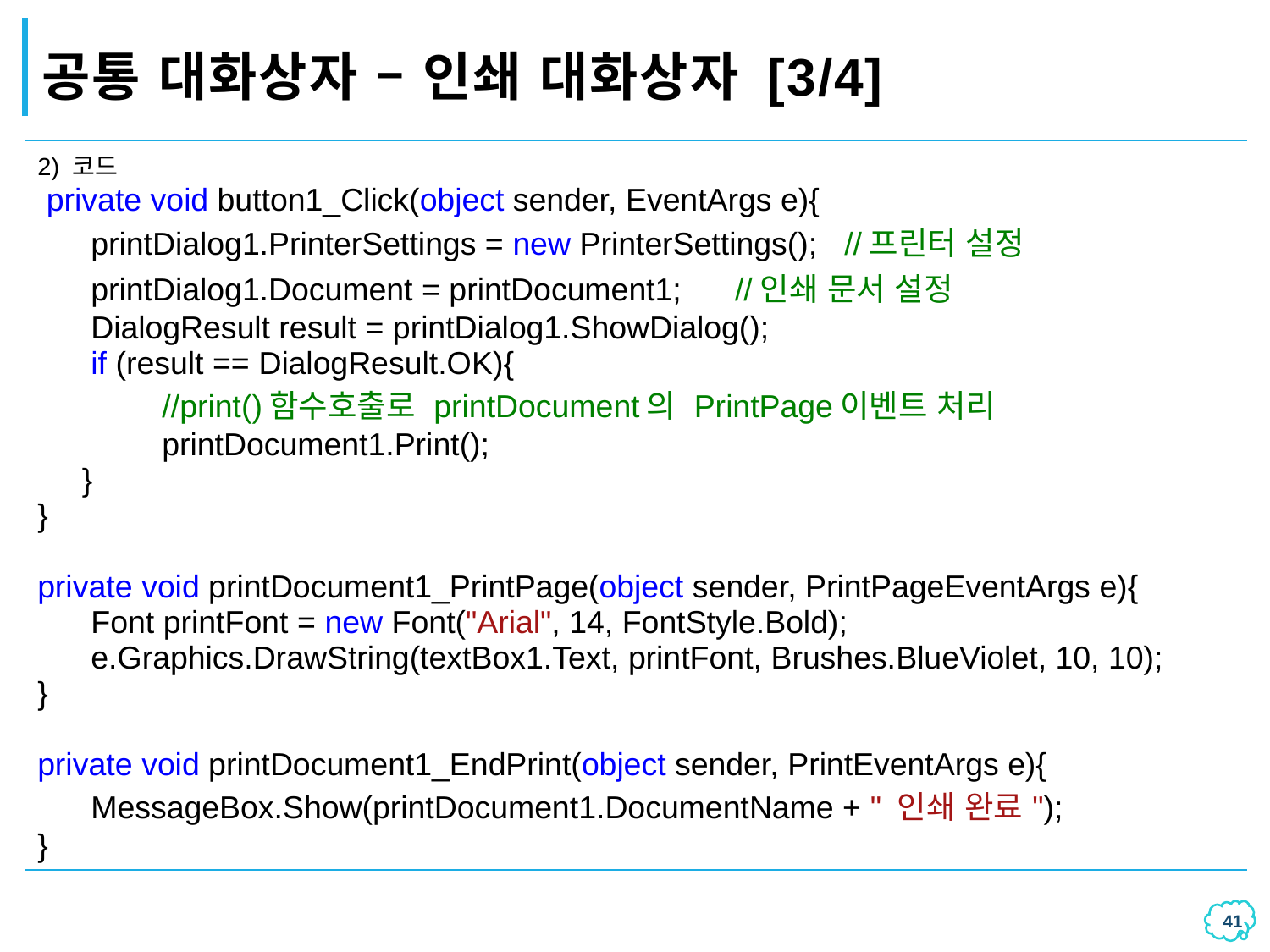

# 공통 대화상자 – 인쇄 대화상자 [3/4]
| 2) 코드 private void button1\_Click(object sender, EventArgs e){ printDialog1.PrinterSettings = new PrinterSettings(); //프린터 설정 printDialog1.Document = printDocument1; //인쇄 문서 설정 DialogResult result = printDialog1.ShowDialog(); if (result == DialogResult.OK){ //print()함수호출로 printDocument의 PrintPage이벤트 처리 printDocument1.Print(); } } private void printDocument1\_PrintPage(object sender, PrintPageEventArgs e){ Font printFont = new Font("Arial", 14, FontStyle.Bold); e.Graphics.DrawString(textBox1.Text, printFont, Brushes.BlueViolet, 10, 10); } private void printDocument1\_EndPrint(object sender, PrintEventArgs e){ MessageBox.Show(printDocument1.DocumentName + " 인쇄 완료"); } |
| --- |
41